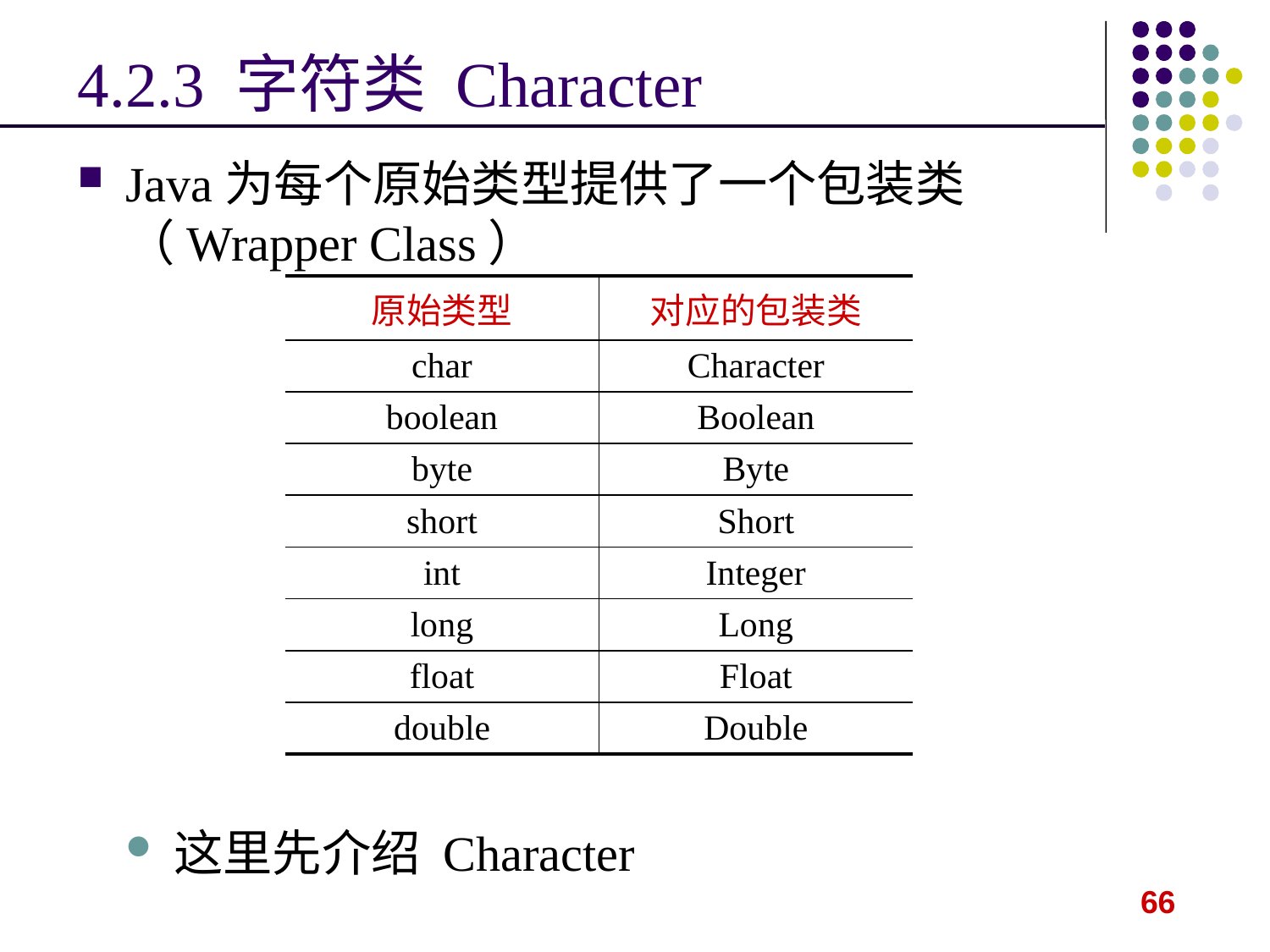

4.2.3 字符类 Character
Java为每个原始类型提供了一个包装类（Wrapper Class）

这里先介绍 Character

| 原始类型 | 对应的包装类 |
| --- | --- |
| char | Character |
| boolean | Boolean |
| byte | Byte |
| short | Short |
| int | Integer |
| long | Long |
| float | Float |
| double | Double |